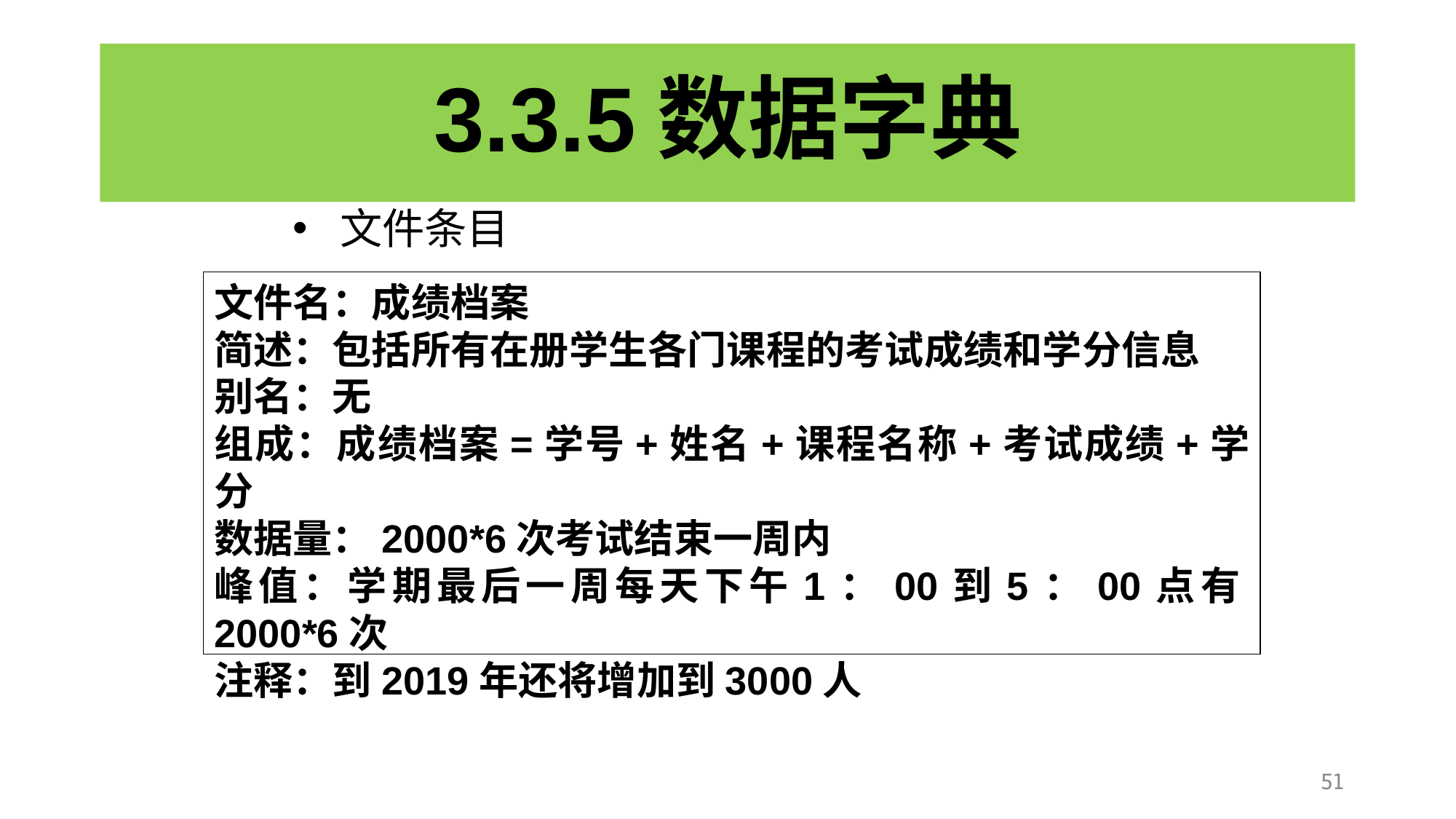

# 3.3.5数据字典
 文件条目

文件名：成绩档案
简述：包括所有在册学生各门课程的考试成绩和学分信息
别名：无
组成：成绩档案=学号+姓名+课程名称+考试成绩+学分
数据量：2000*6次考试结束一周内
峰值：学期最后一周每天下午1：00到5：00点有2000*6次
注释：到2019年还将增加到3000人

51